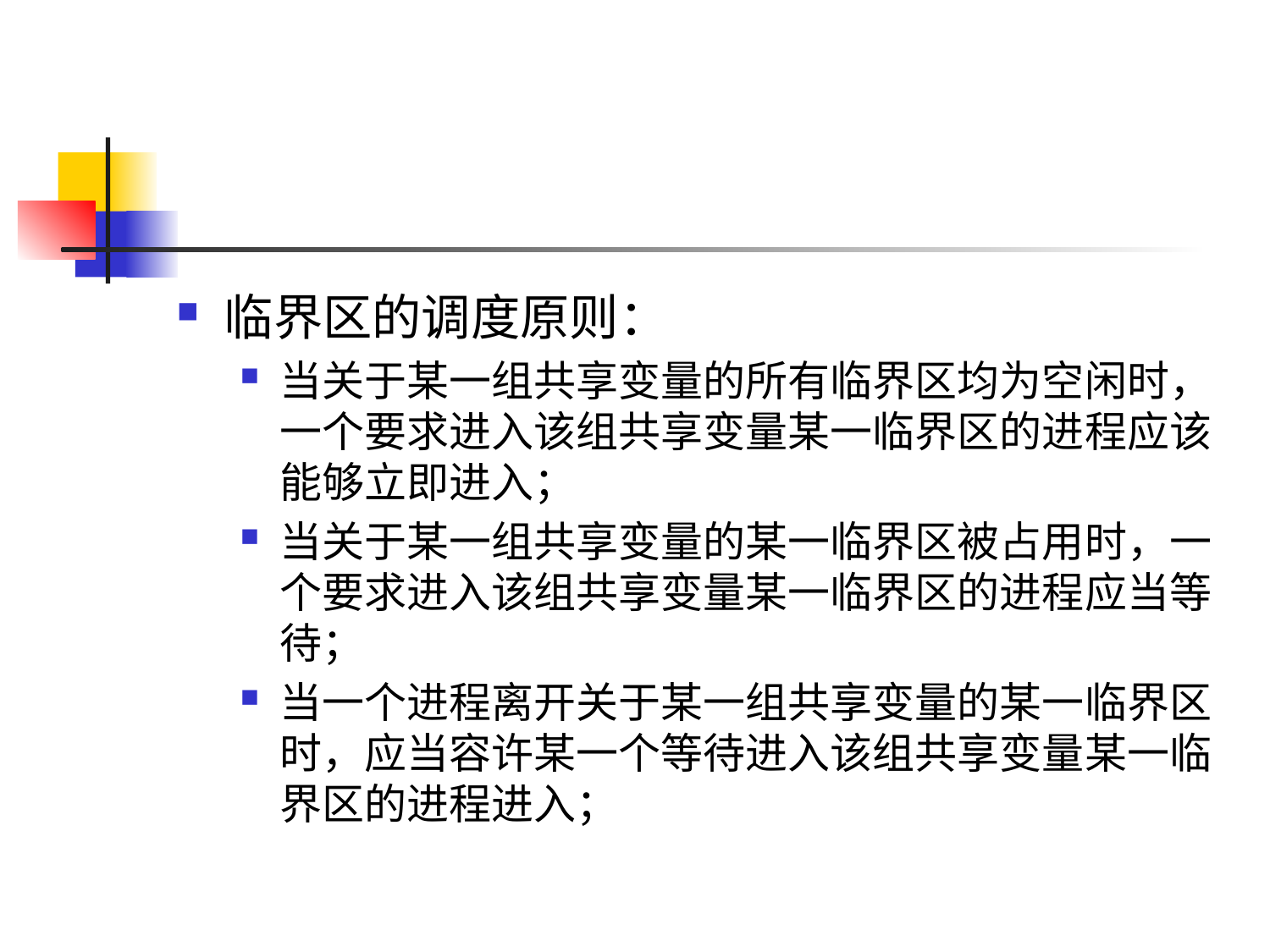

#
临界区的调度原则：
当关于某一组共享变量的所有临界区均为空闲时，一个要求进入该组共享变量某一临界区的进程应该能够立即进入；
当关于某一组共享变量的某一临界区被占用时，一个要求进入该组共享变量某一临界区的进程应当等待；
当一个进程离开关于某一组共享变量的某一临界区时，应当容许某一个等待进入该组共享变量某一临界区的进程进入；